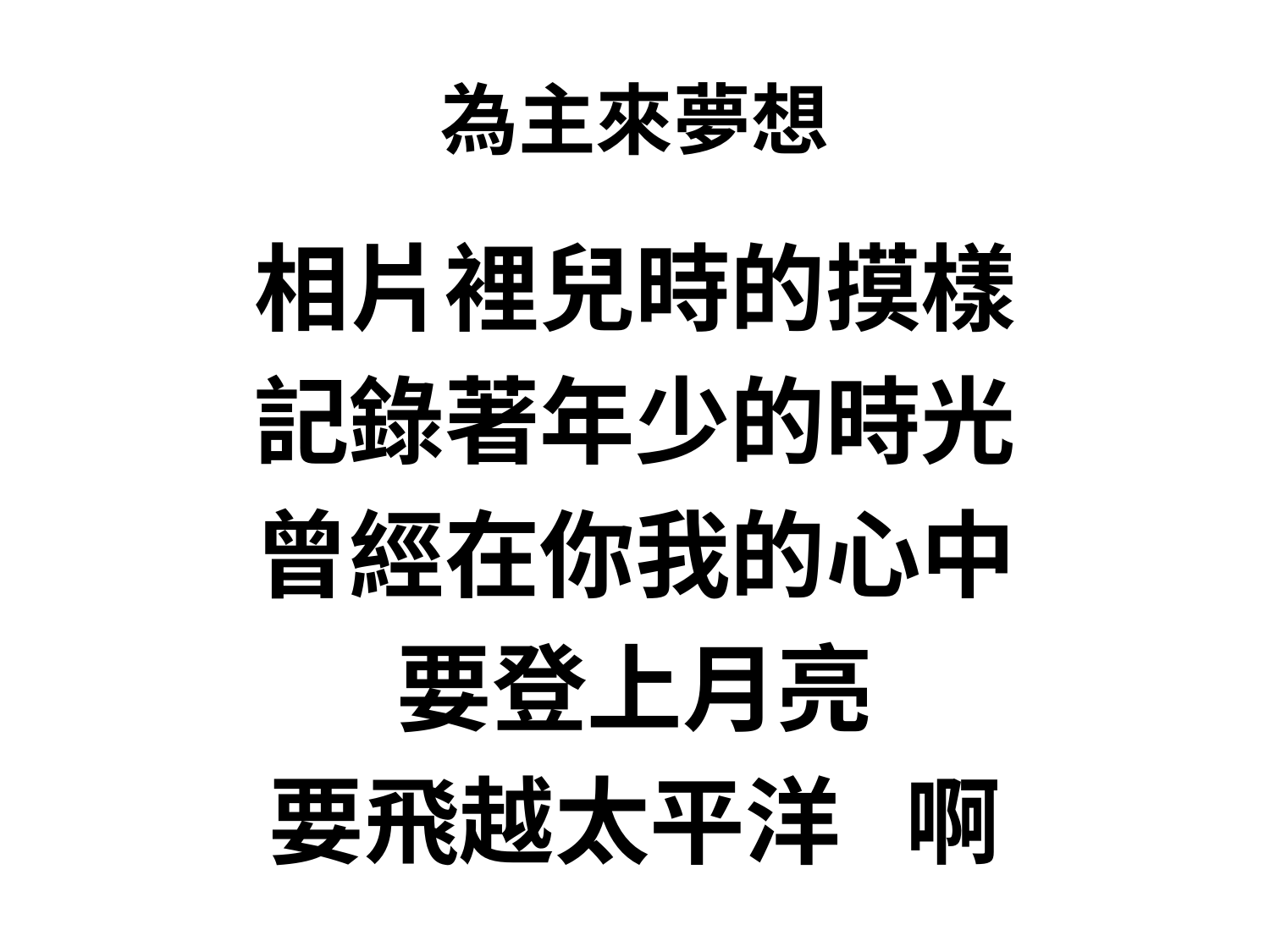

# 為主來夢想
相片裡兒時的摸樣
記錄著年少的時光
曾經在你我的心中
要登上月亮
要飛越太平洋   啊